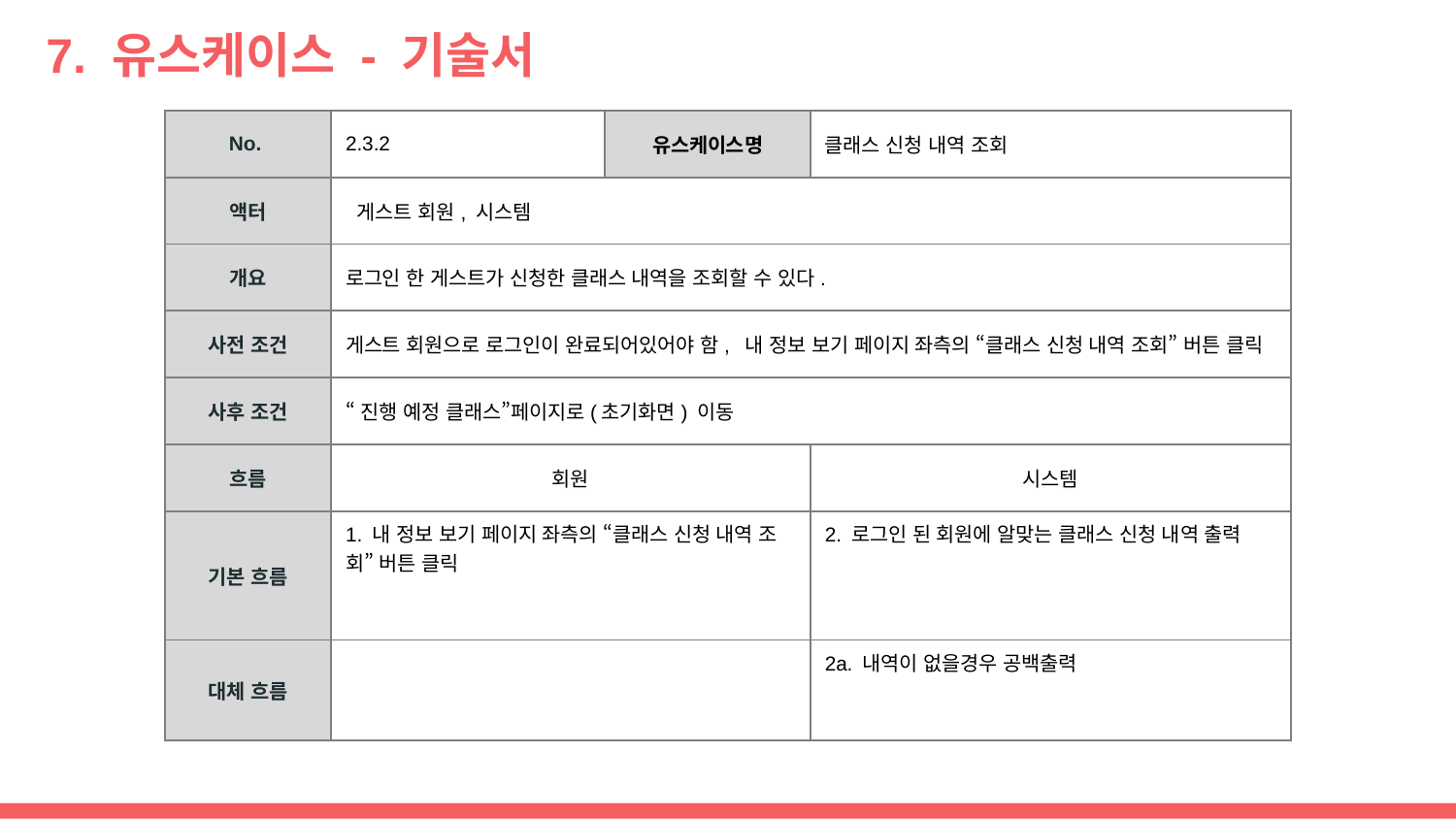

# 7. 유스케이스 - 기술서
| No. | 2.3.2 | 유스케이스명 | 클래스 신청 내역 조회 |
| --- | --- | --- | --- |
| 액터 | 게스트 회원, 시스템 |  |  |
| 개요 | 로그인 한 게스트가 신청한 클래스 내역을 조회할 수 있다. |  |  |
| 사전 조건 | 게스트 회원으로 로그인이 완료되어있어야 함, 내 정보 보기 페이지 좌측의 “클래스 신청 내역 조회” 버튼 클릭 |  |  |
| 사후 조건 | “진행 예정 클래스”페이지로(초기화면) 이동 |  |  |
| 흐름 | 회원 |  | 시스템 |
| 기본 흐름 | 1. 내 정보 보기 페이지 좌측의 “클래스 신청 내역 조회” 버튼 클릭 |  | 2. 로그인 된 회원에 알맞는 클래스 신청 내역 출력 |
| 대체 흐름 |  |  | 2a. 내역이 없을경우 공백출력 |